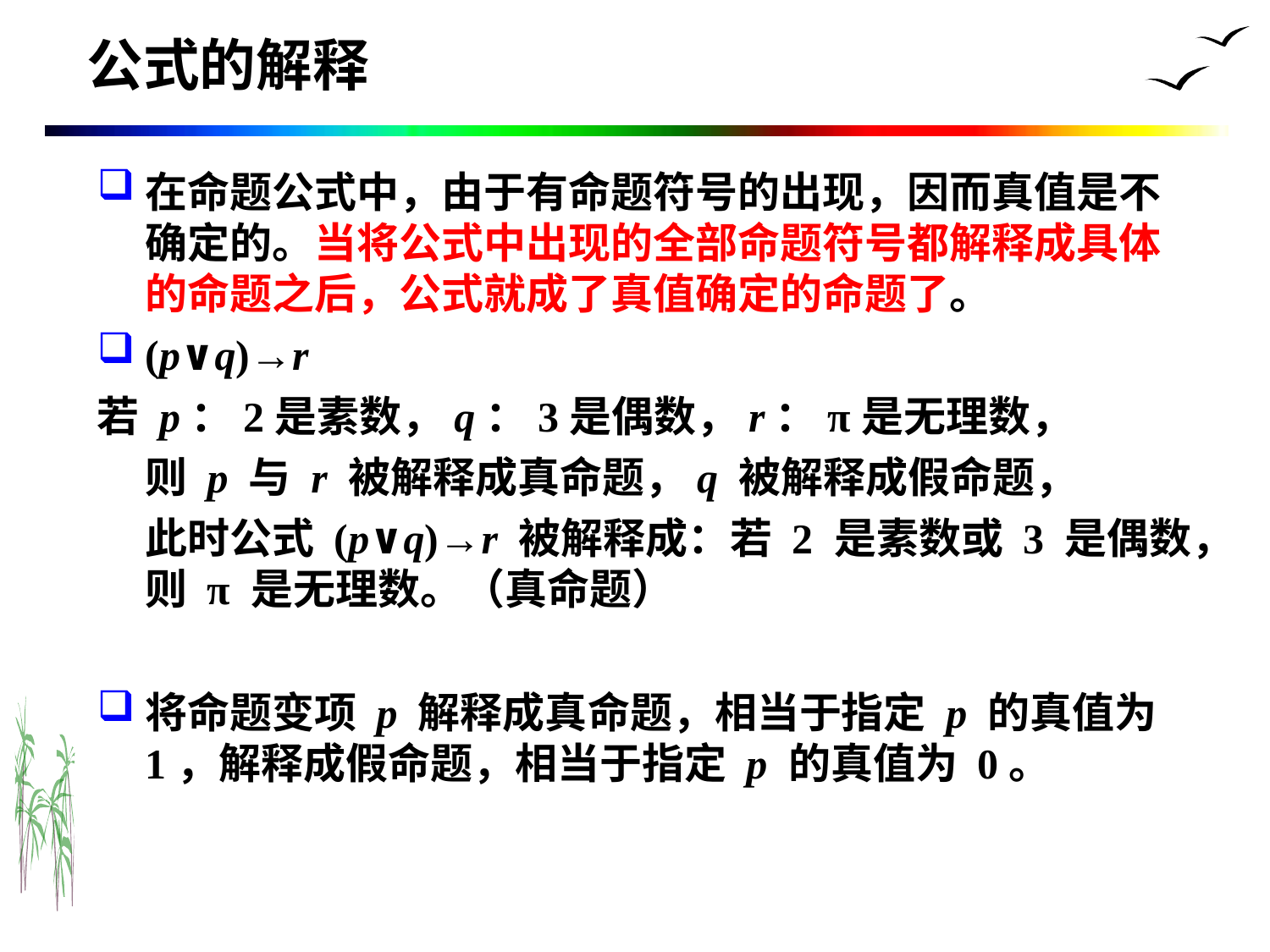

# 公式的解释
在命题公式中，由于有命题符号的出现，因而真值是不确定的。当将公式中出现的全部命题符号都解释成具体的命题之后，公式就成了真值确定的命题了。
(p∨q)→r
若 p：2是素数，q：3是偶数，r：π是无理数，
	则 p 与 r 被解释成真命题，q 被解释成假命题，
	此时公式 (p∨q)→r 被解释成：若 2 是素数或 3 是偶数，则 π 是无理数。（真命题）

将命题变项 p 解释成真命题，相当于指定 p 的真值为 1，解释成假命题，相当于指定 p 的真值为 0。